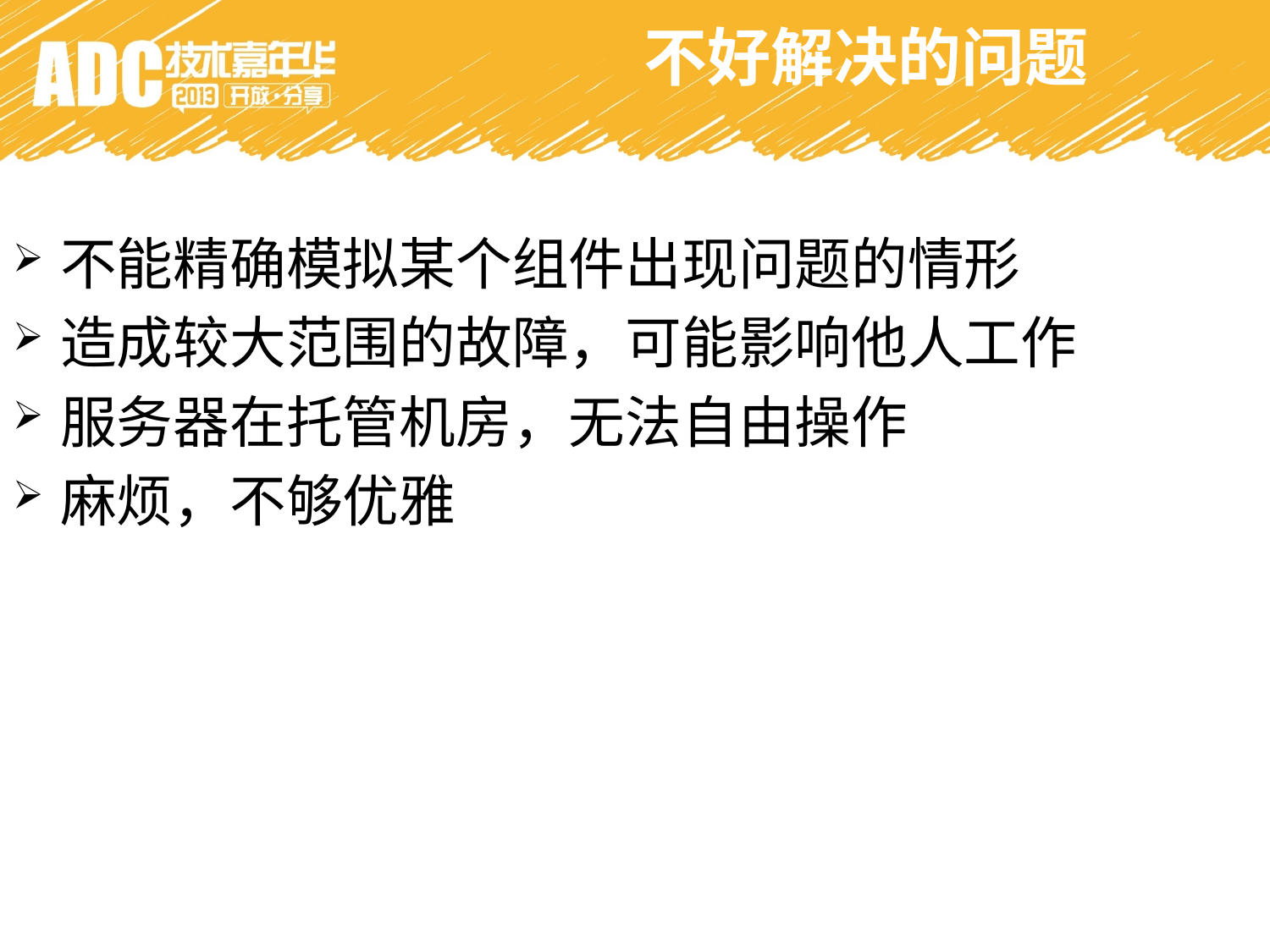

不好解决的问题
不能精确模拟某个组件出现问题的情形
造成较大范围的故障，可能影响他人工作
服务器在托管机房，无法自由操作
麻烦，不够优雅